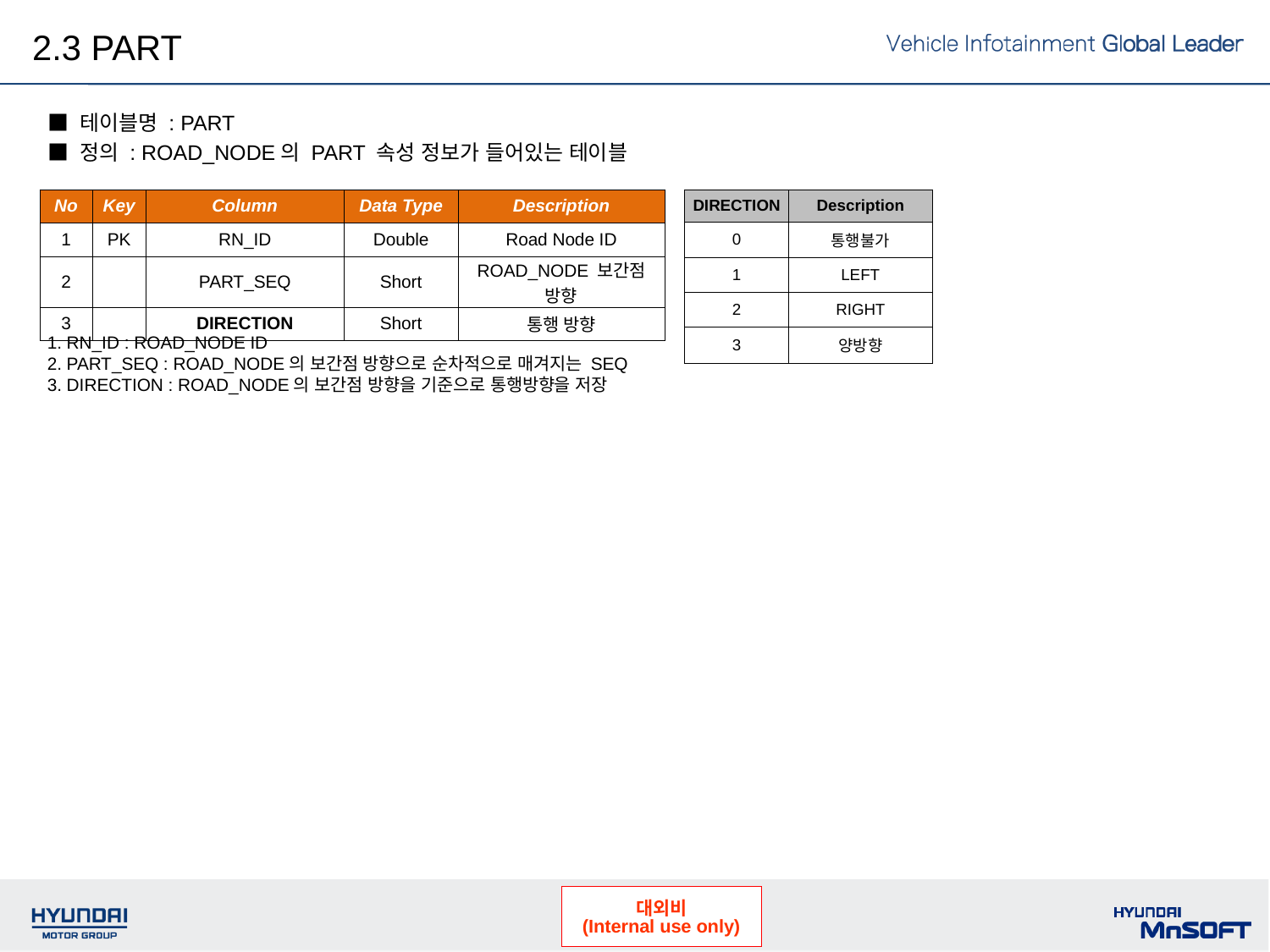

2.3 PART
■ 테이블명 : PART
■ 정의 : ROAD_NODE의 PART 속성 정보가 들어있는 테이블
| No | Key | Column | Data Type | Description |
| --- | --- | --- | --- | --- |
| 1 | PK | RN\_ID | Double | Road Node ID |
| 2 |  | PART\_SEQ | Short | ROAD\_NODE 보간점 방향 |
| 3 |  | DIRECTION | Short | 통행 방향 |
| DIRECTION | Description |
| --- | --- |
| 0 | 통행불가 |
| 1 | LEFT |
| 2 | RIGHT |
| 3 | 양방향 |
1. RN_ID : ROAD_NODE ID
2. PART_SEQ : ROAD_NODE의 보간점 방향으로 순차적으로 매겨지는 SEQ
3. DIRECTION : ROAD_NODE의 보간점 방향을 기준으로 통행방향을 저장